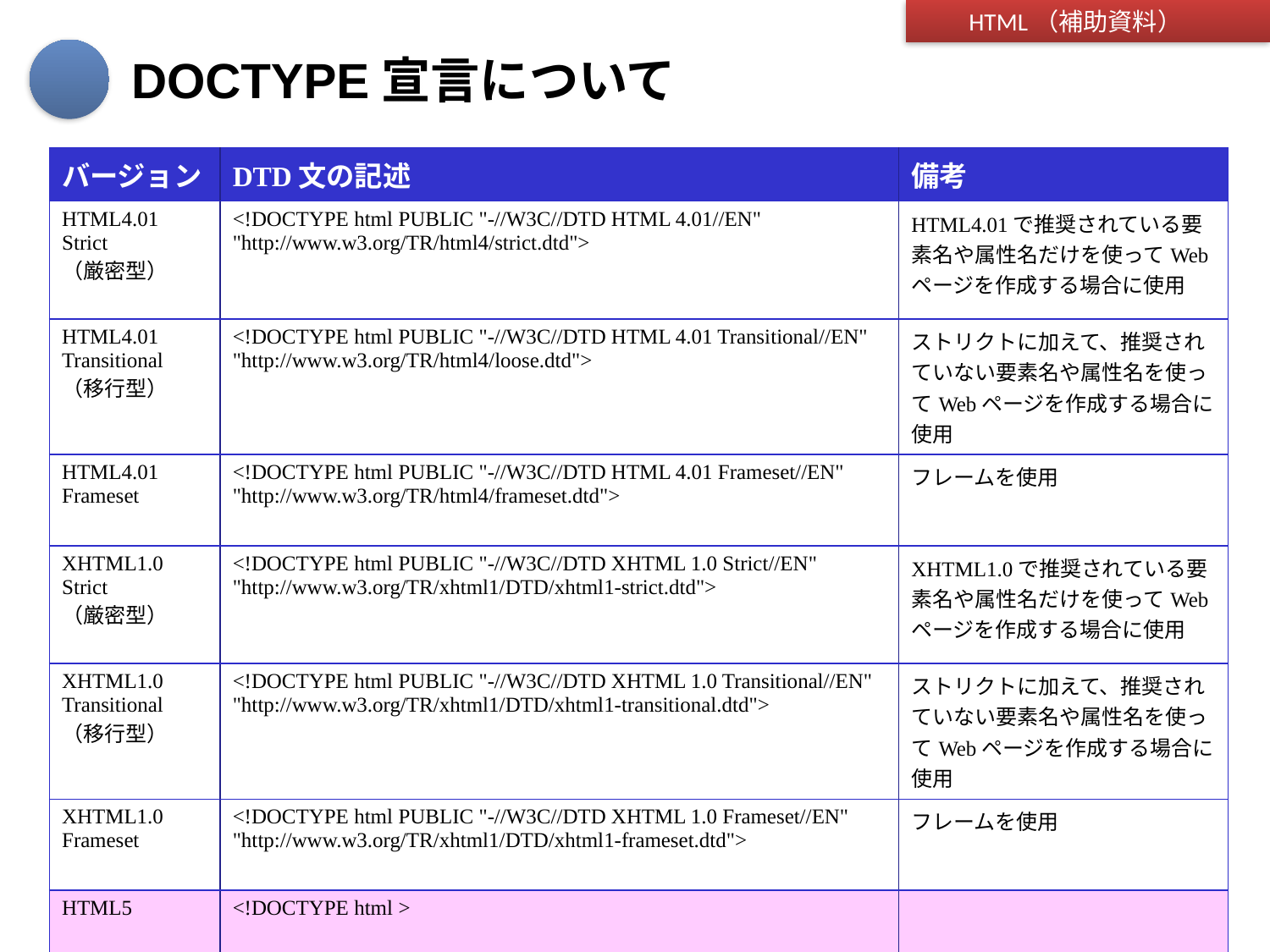

DOCTYPE宣言について
| バージョン | DTD文の記述 | 備考 |
| --- | --- | --- |
| HTML4.01 Strict （厳密型） | <!DOCTYPE html PUBLIC "-//W3C//DTD HTML 4.01//EN" "http://www.w3.org/TR/html4/strict.dtd"> | HTML4.01で推奨されている要素名や属性名だけを使ってWebページを作成する場合に使用 |
| HTML4.01 Transitional （移行型） | <!DOCTYPE html PUBLIC "-//W3C//DTD HTML 4.01 Transitional//EN" "http://www.w3.org/TR/html4/loose.dtd"> | ストリクトに加えて、推奨されていない要素名や属性名を使ってWebページを作成する場合に使用 |
| HTML4.01 Frameset | <!DOCTYPE html PUBLIC "-//W3C//DTD HTML 4.01 Frameset//EN" "http://www.w3.org/TR/html4/frameset.dtd"> | フレームを使用 |
| XHTML1.0 Strict （厳密型） | <!DOCTYPE html PUBLIC "-//W3C//DTD XHTML 1.0 Strict//EN" "http://www.w3.org/TR/xhtml1/DTD/xhtml1-strict.dtd"> | XHTML1.0で推奨されている要素名や属性名だけを使ってWebページを作成する場合に使用 |
| XHTML1.0 Transitional （移行型） | <!DOCTYPE html PUBLIC "-//W3C//DTD XHTML 1.0 Transitional//EN" "http://www.w3.org/TR/xhtml1/DTD/xhtml1-transitional.dtd"> | ストリクトに加えて、推奨されていない要素名や属性名を使ってWebページを作成する場合に使用 |
| XHTML1.0 Frameset | <!DOCTYPE html PUBLIC "-//W3C//DTD XHTML 1.0 Frameset//EN" "http://www.w3.org/TR/xhtml1/DTD/xhtml1-frameset.dtd"> | フレームを使用 |
| HTML5 | <!DOCTYPE html > |  |
P4